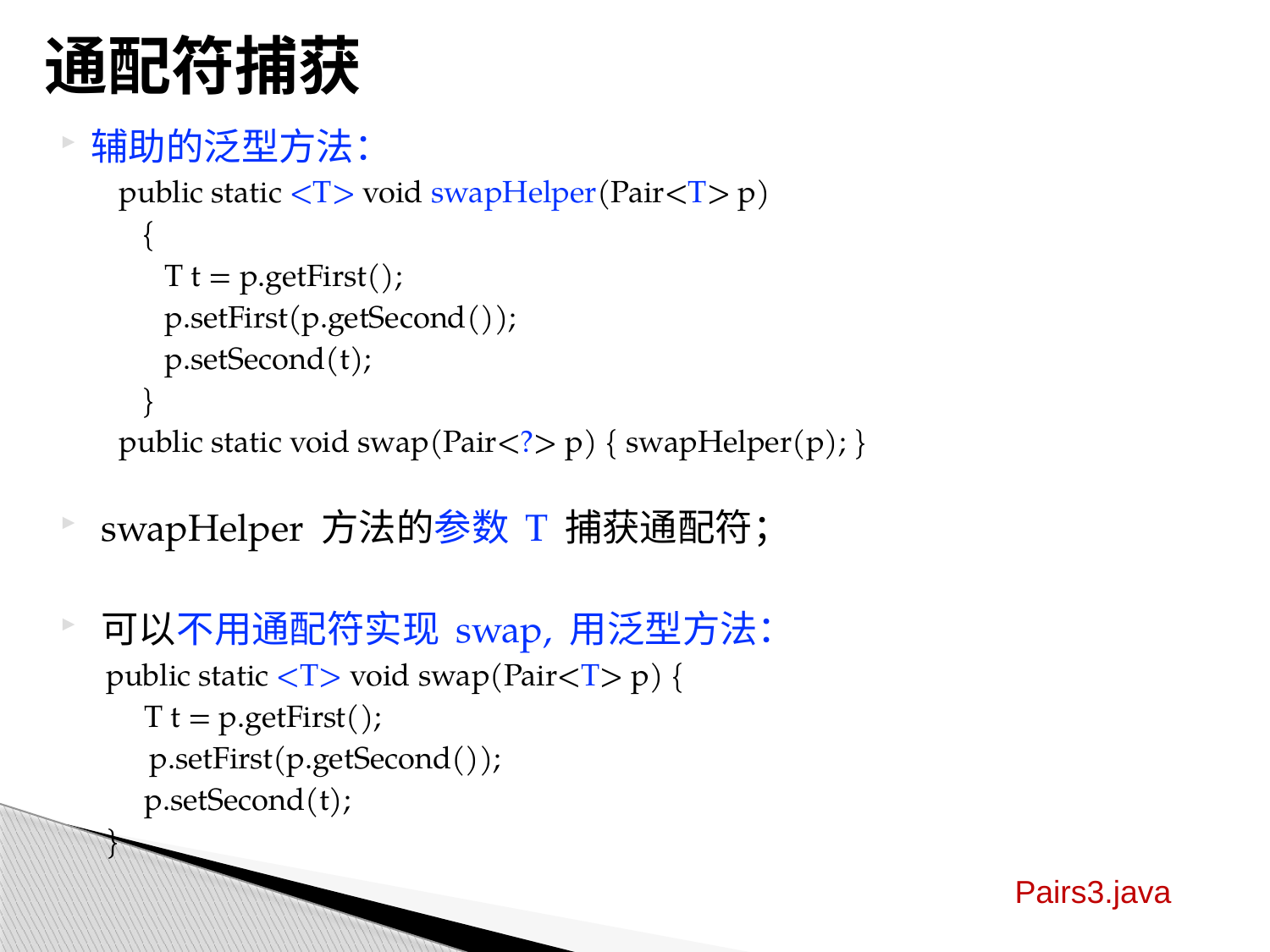

# 通配符捕获
辅助的泛型方法：
public static <T> void swapHelper(Pair<T> p)
   {
      T t = p.getFirst();
      p.setFirst(p.getSecond());
      p.setSecond(t);
   }
public static void swap(Pair<?> p) { swapHelper(p); }

swapHelper 方法的参数 T 捕获通配符；

可以不用通配符实现 swap, 用泛型方法：
      public static <T> void swap(Pair<T> p) {
       T t = p.getFirst();
    p.setFirst(p.getSecond());
       p.setSecond(t);
  }

Pairs3.java